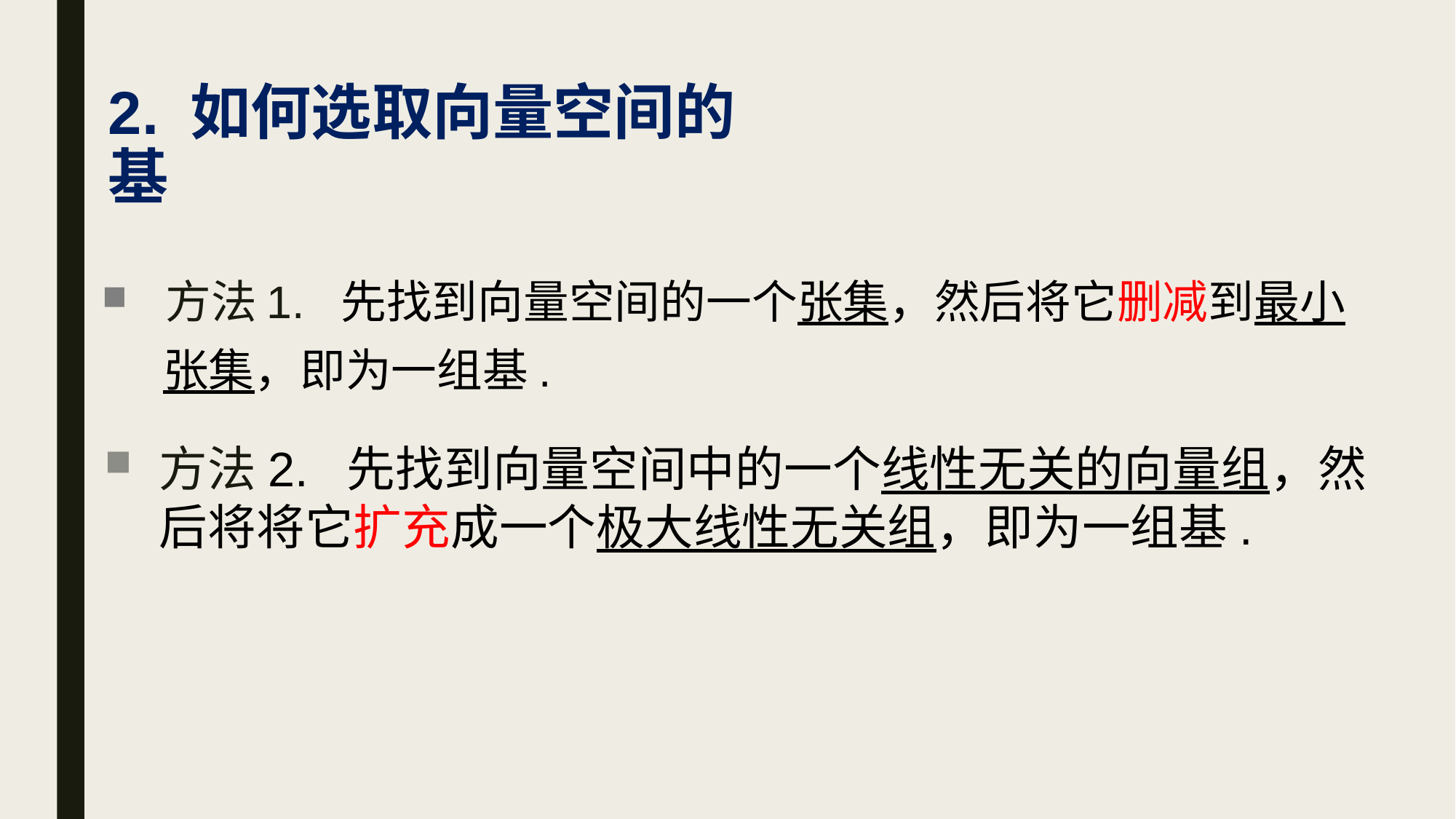

# 2. 如何选取向量空间的基
 方法1.  先找到向量空间的一个张集，然后将它删减到最小
     张集，即为一组基.
方法2.  先找到向量空间中的一个线性无关的向量组，然后将将它扩充成一个极大线性无关组，即为一组基.